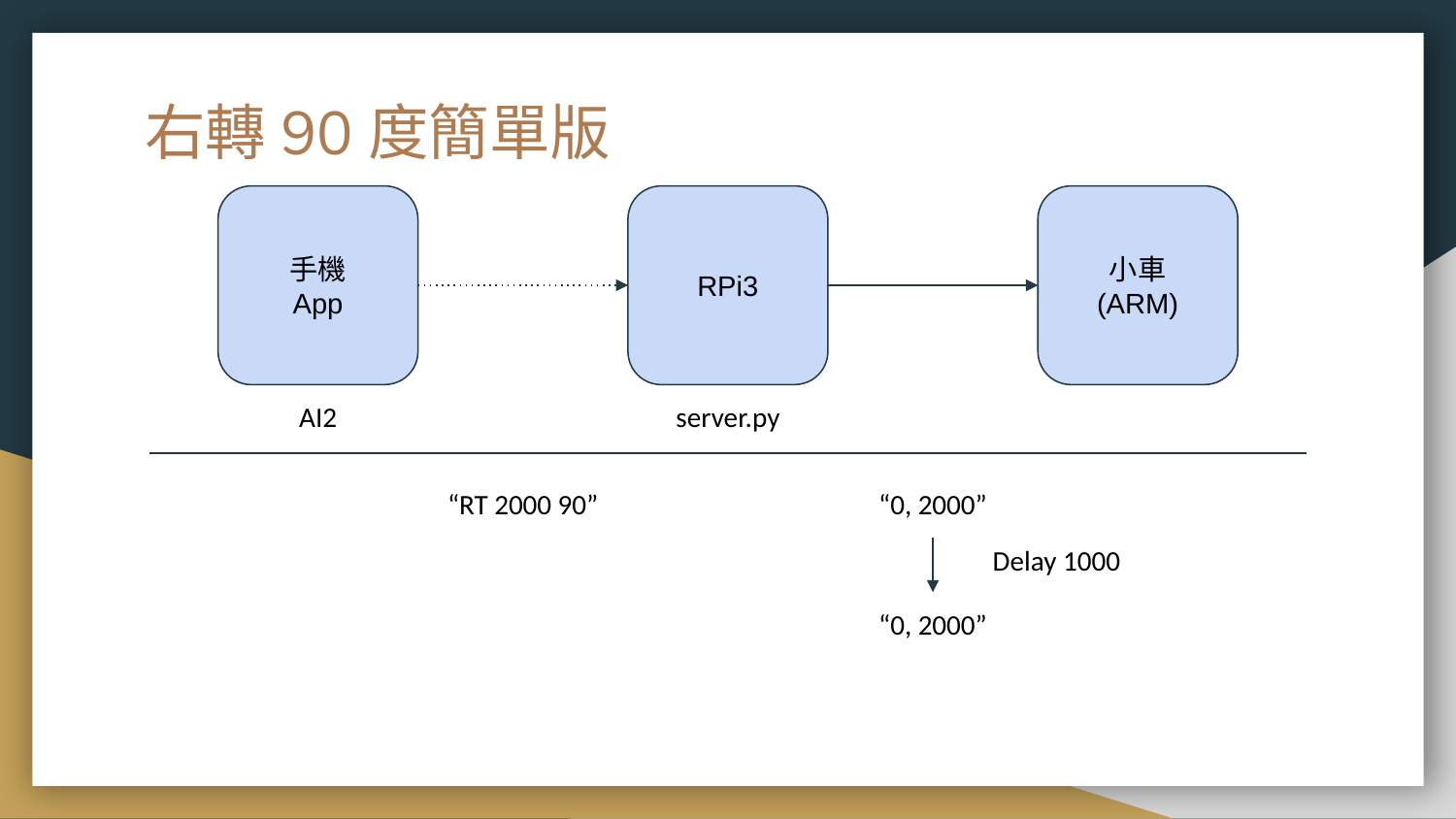

# 右轉90度簡單版
手機
App
RPi3
小車
(ARM)
AI2
server.py
“RT 2000 90”
“0, 2000”
Delay 1000
“0, 2000”